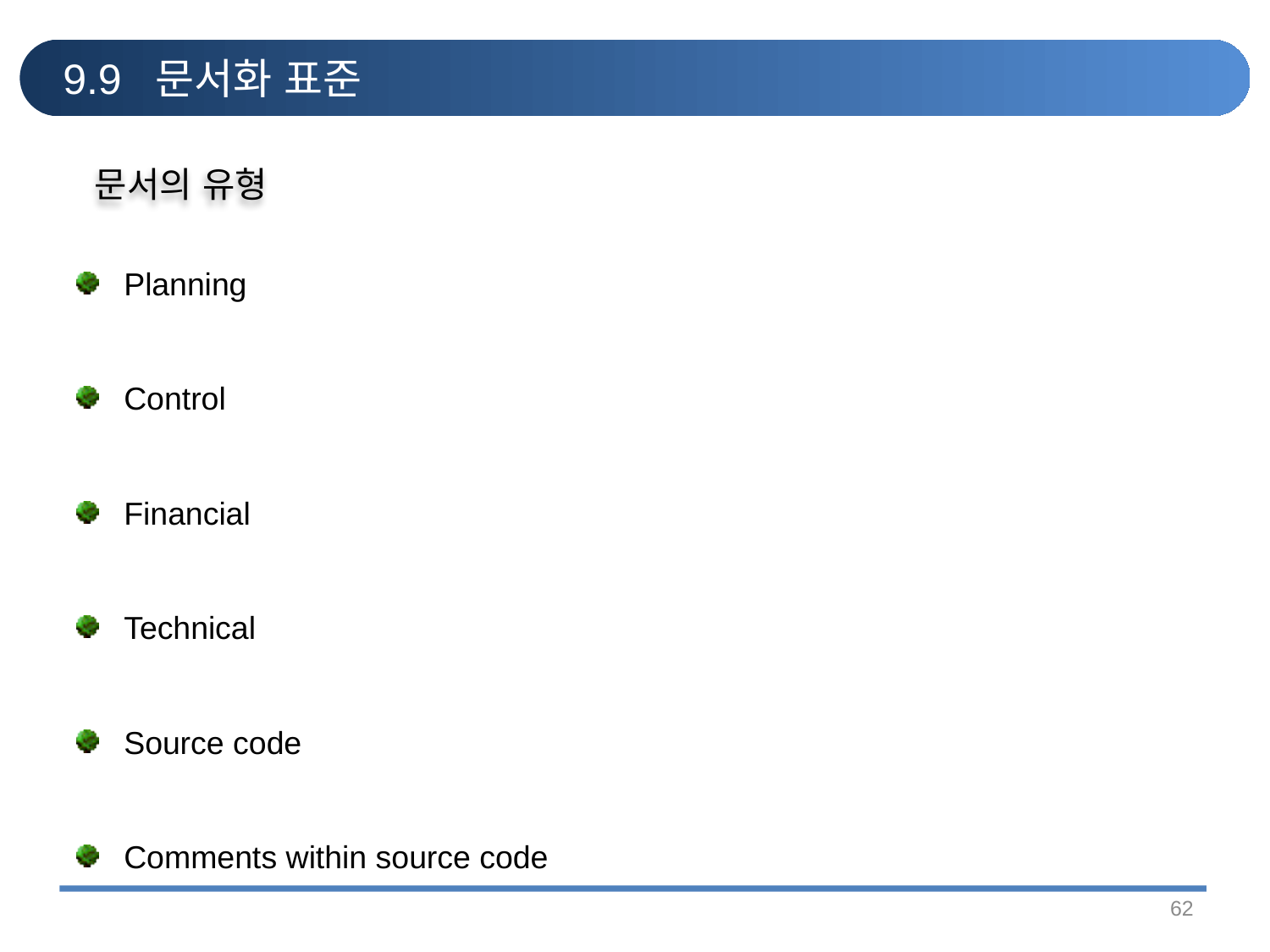

# 9.9  문서화 표준
문서의 유형
Planning

Control

Financial

Technical

Source code

Comments within source code
62